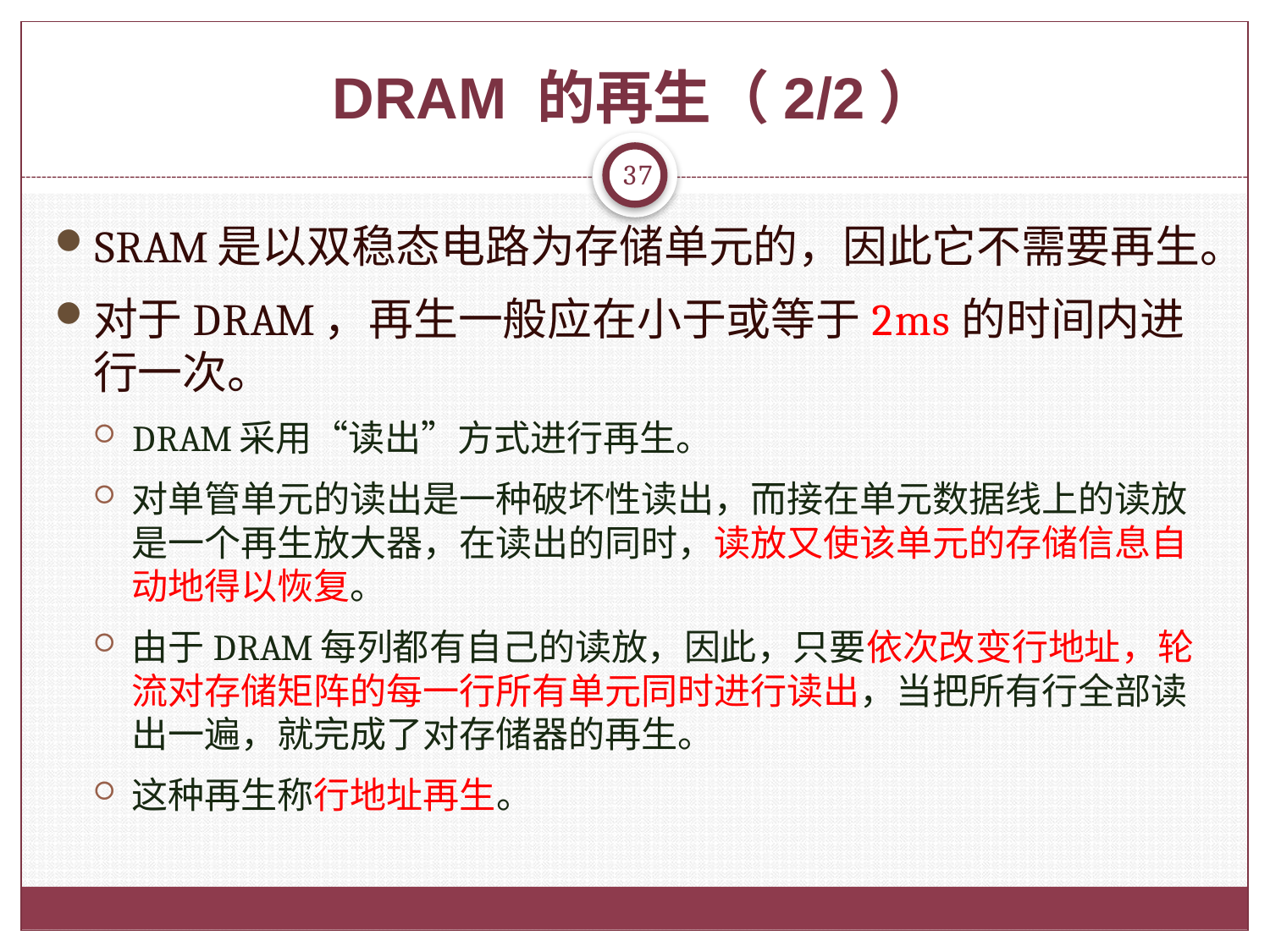

# DRAM 的再生（2/2）
37
SRAM是以双稳态电路为存储单元的，因此它不需要再生。
对于DRAM，再生一般应在小于或等于2ms的时间内进行一次。
DRAM采用“读出”方式进行再生。
对单管单元的读出是一种破坏性读出，而接在单元数据线上的读放是一个再生放大器，在读出的同时，读放又使该单元的存储信息自动地得以恢复。
由于DRAM每列都有自己的读放，因此，只要依次改变行地址，轮流对存储矩阵的每一行所有单元同时进行读出，当把所有行全部读出一遍，就完成了对存储器的再生。
这种再生称行地址再生。